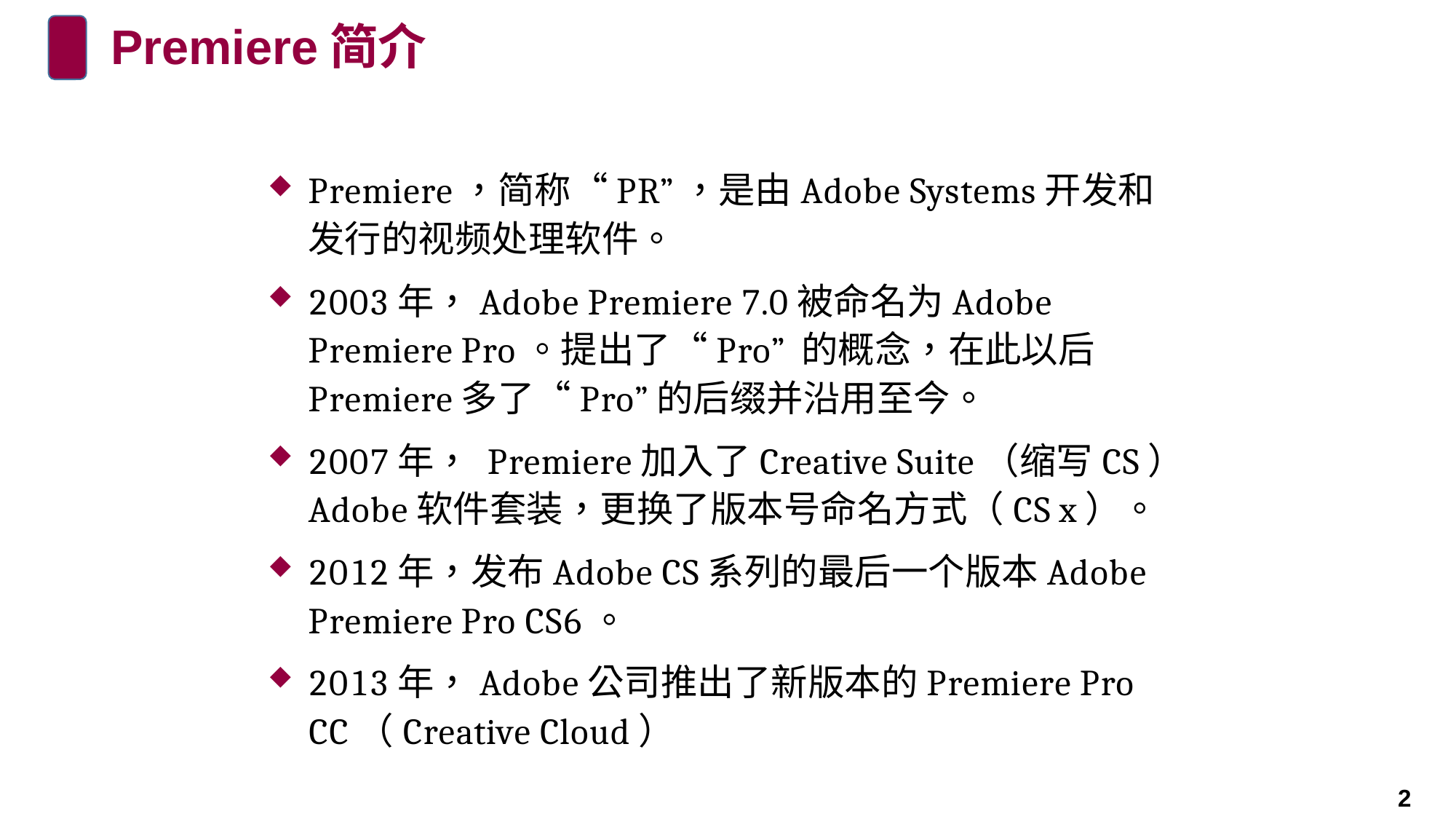

# Premiere简介
Premiere，简称“PR”，是由Adobe Systems开发和发行的视频处理软件。
2003年，Adobe Premiere 7.0被命名为Adobe Premiere Pro。提出了“Pro” 的概念，在此以后Premiere多了“Pro”的后缀并沿用至今。
2007年， Premiere加入了Creative Suite（缩写CS）Adobe软件套装，更换了版本号命名方式（CS x）。
2012年，发布Adobe CS系列的最后一个版本Adobe Premiere Pro CS6。
2013年，Adobe公司推出了新版本的Premiere Pro CC（Creative Cloud）
2